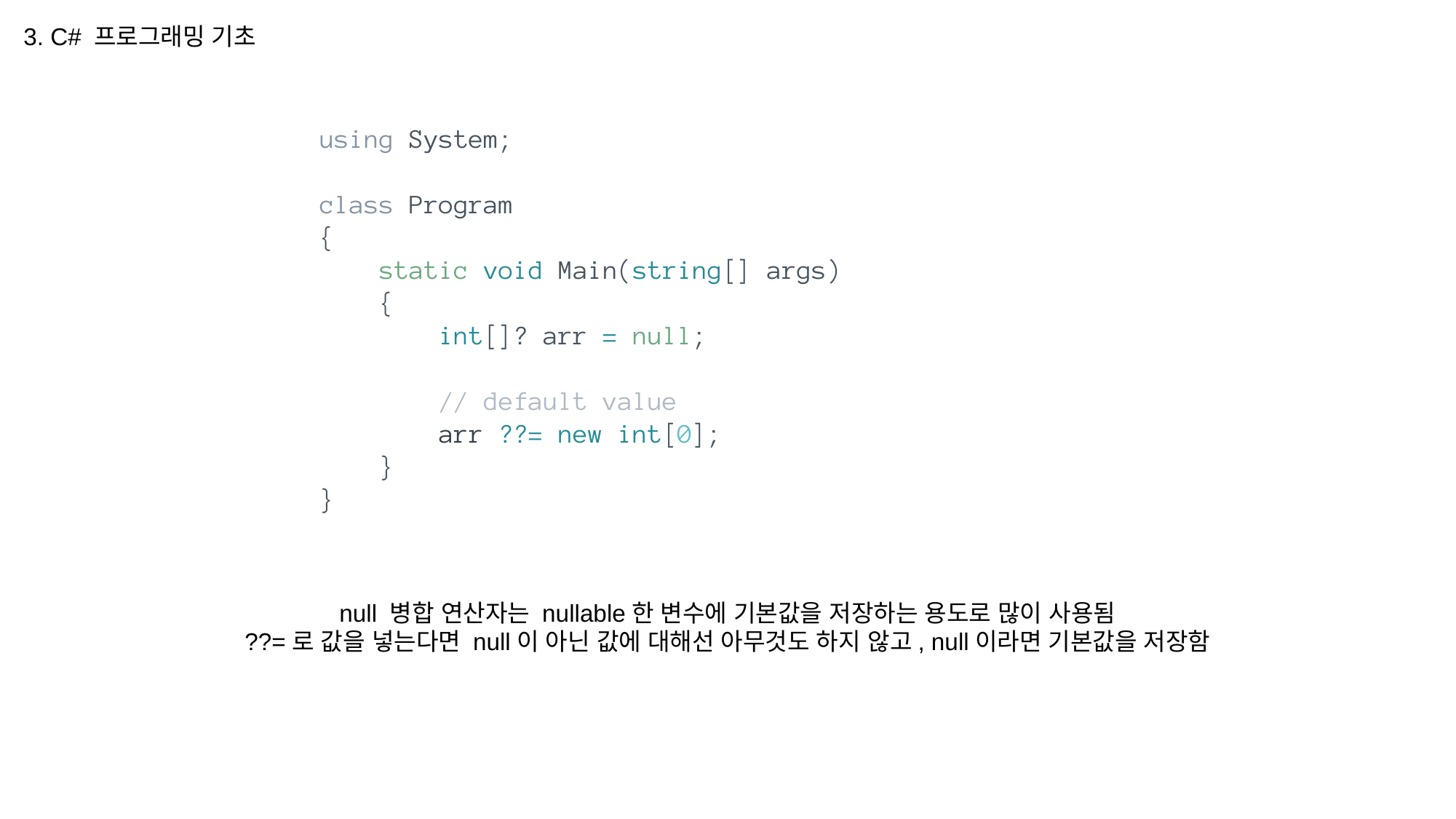

3. C# 프로그래밍 기초
using System;
class Program
{
    static void Main(string[] args)
    {
        int[]? arr = null;
        // default value
        arr ??= new int[0];
    }
}
null 병합 연산자는 nullable한 변수에 기본값을 저장하는 용도로 많이 사용됨
??=로 값을 넣는다면 null이 아닌 값에 대해선 아무것도 하지 않고, null이라면 기본값을 저장함